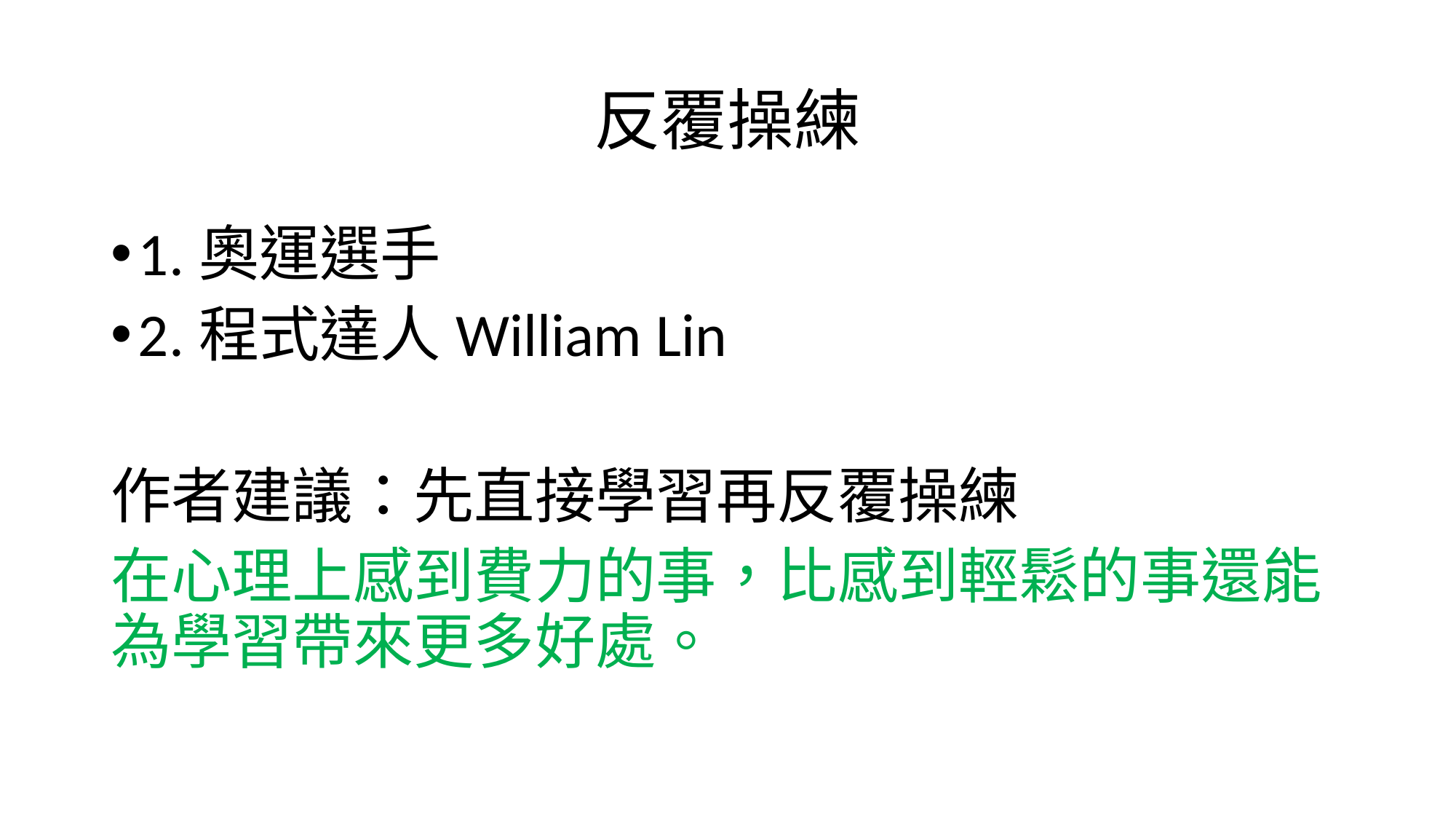

# 反覆操練
1.奧運選手
2.程式達人William Lin

作者建議：先直接學習再反覆操練
在心理上感到費力的事，比感到輕鬆的事還能為學習帶來更多好處。